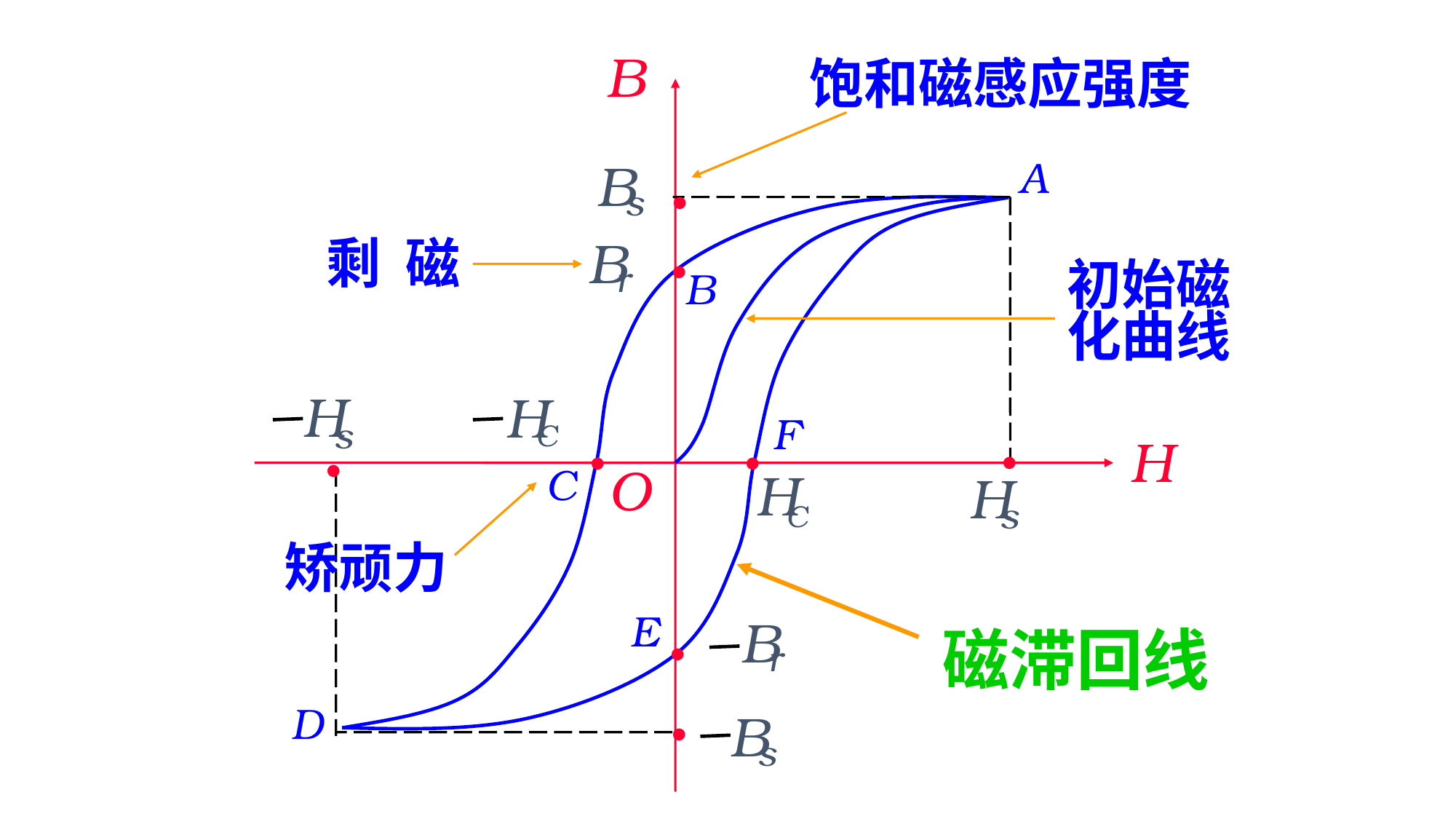

B

H

O

 饱和磁感应强度

.
B
s

.
H
s
A

.
B
.
C
D

.
F
.
E
剩  磁
B
r

初始磁
化曲线

H
s
.

H
C

矫顽力
H
C

磁滞回线
B
r

.
B
s